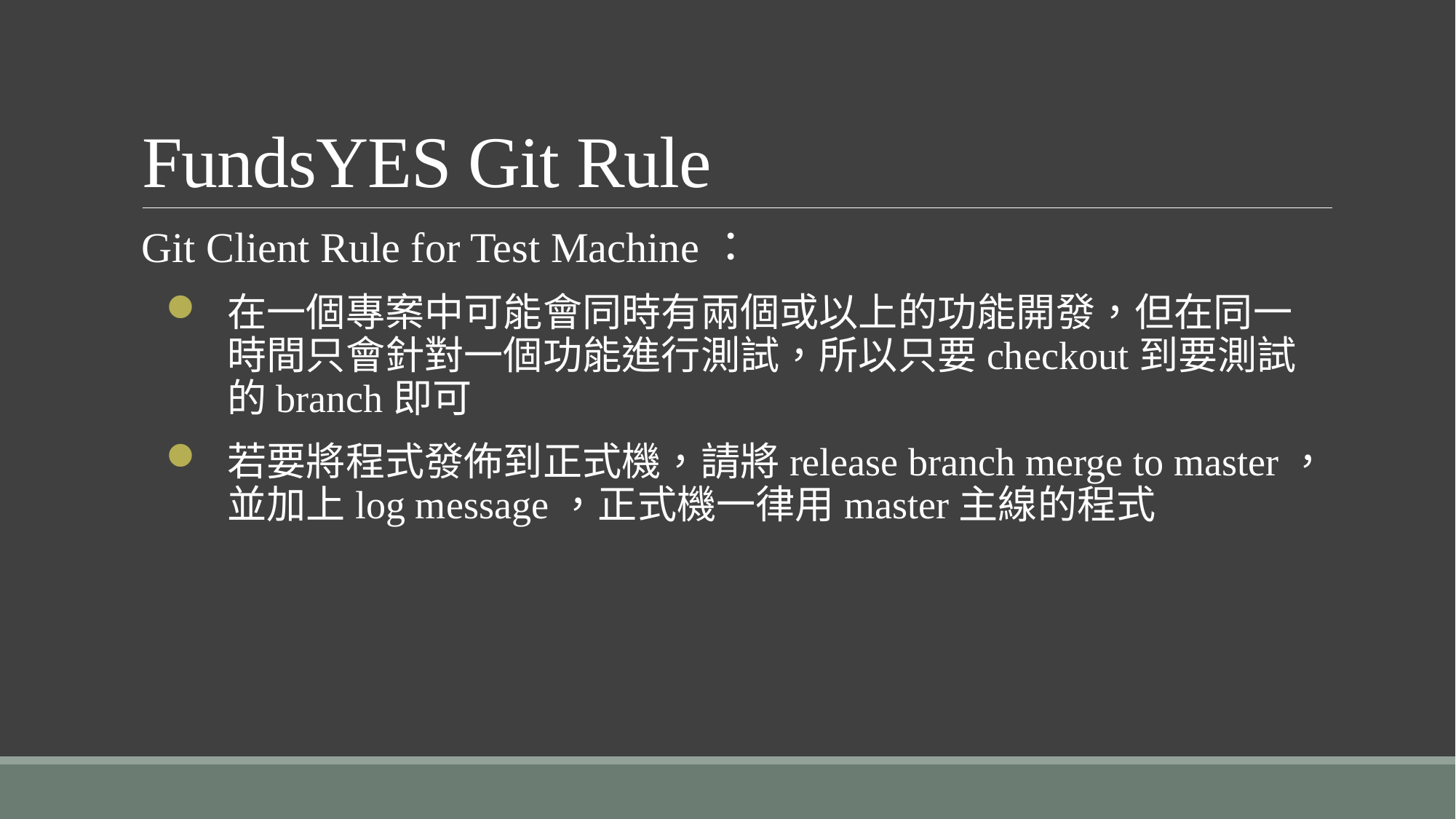

# FundsYES Git Rule
 Git Client Rule for Test Machine：
在一個專案中可能會同時有兩個或以上的功能開發，但在同一時間只會針對一個功能進行測試，所以只要checkout到要測試的branch即可
若要將程式發佈到正式機，請將release branch merge to master，並加上log message，正式機一律用master主線的程式